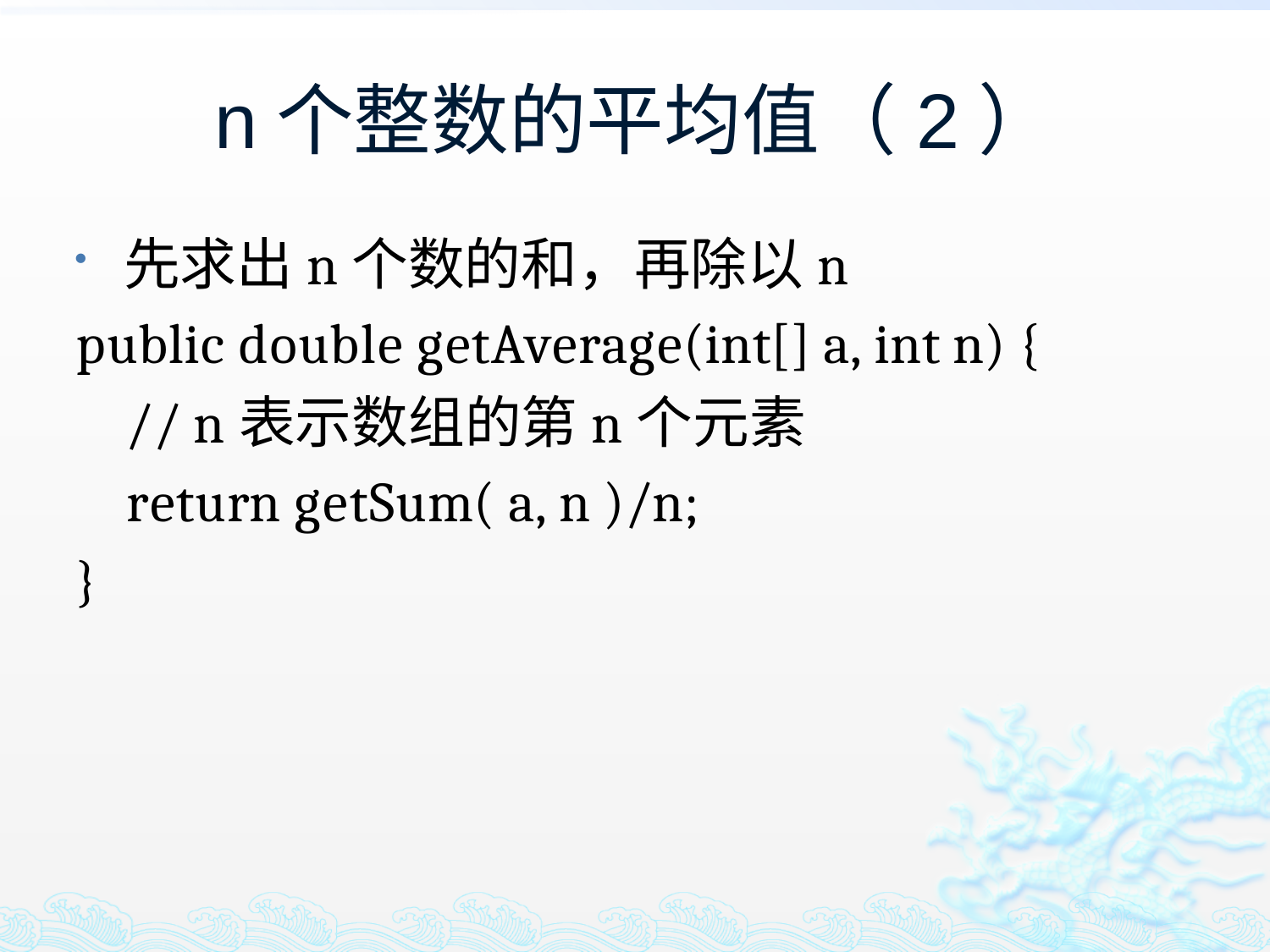

# n个整数的平均值（2）
先求出n个数的和，再除以n
public double getAverage(int[] a, int n) {
    // n表示数组的第n个元素
    return getSum( a, n )/n;
}